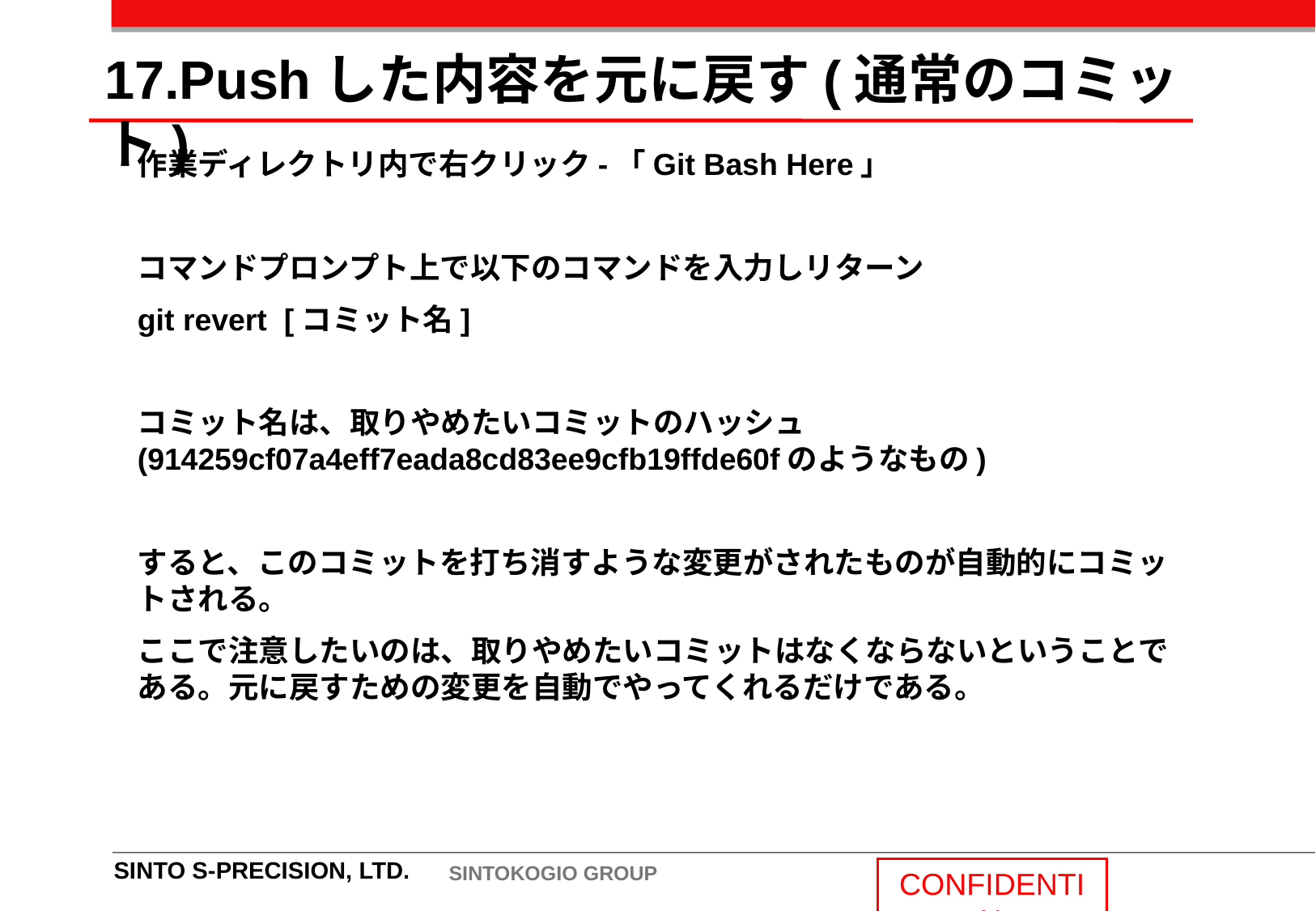

17.Pushした内容を元に戻す(通常のコミット)

作業ディレクトリ内で右クリック-「Git Bash Here」

コマンドプロンプト上で以下のコマンドを入力しリターン
git revert  [コミット名]

コミット名は、取りやめたいコミットのハッシュ(914259cf07a4eff7eada8cd83ee9cfb19ffde60fのようなもの)

すると、このコミットを打ち消すような変更がされたものが自動的にコミットされる。
ここで注意したいのは、取りやめたいコミットはなくならないということである。元に戻すための変更を自動でやってくれるだけである。
SINTO S-PRECISION, LTD.
SINTOKOGIO GROUP
CONFIDENTIAL